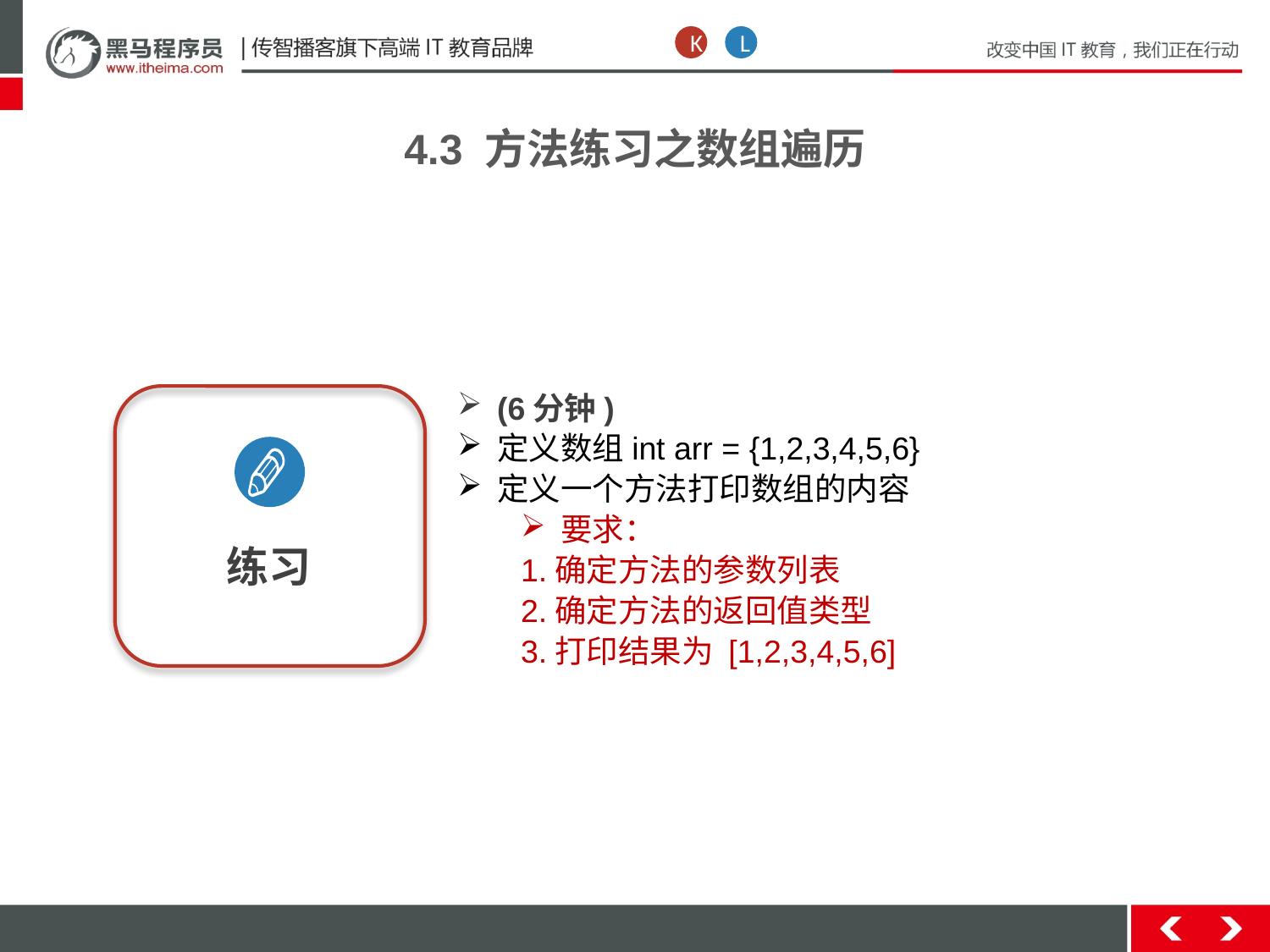

K
L
4.3 方法练习之数组遍历

练习
(6分钟)
定义数组int arr = {1,2,3,4,5,6}
定义一个方法打印数组的内容
要求：
1.确定方法的参数列表
2.确定方法的返回值类型
3.打印结果为 [1,2,3,4,5,6]